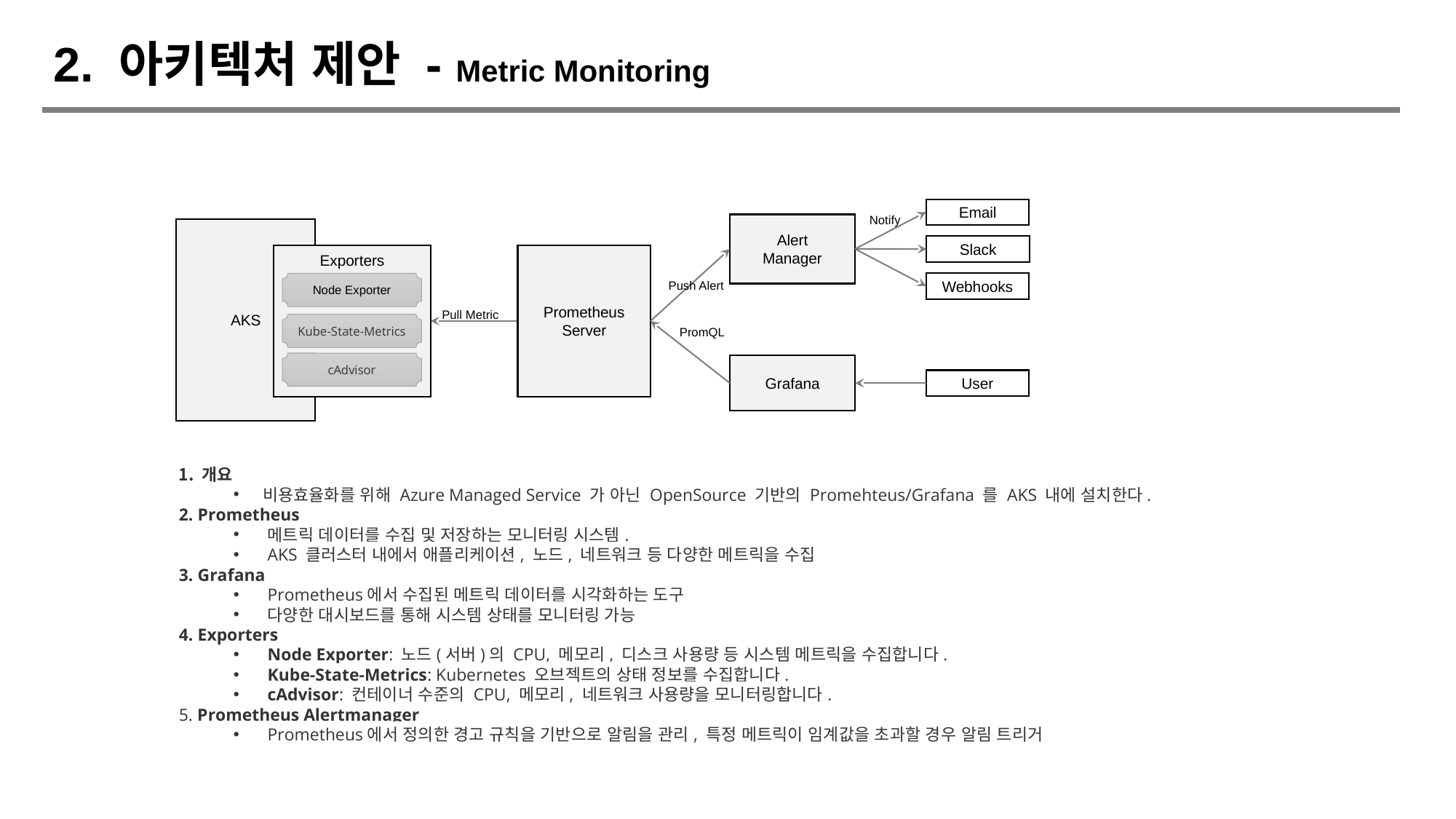

# 2. 아키텍처 제안 - Metric Monitoring
Email
Notify
Alert
Manager
AKS
Slack
Prometheus
Server
Exporters
Push Alert
Webhooks
Node Exporter
Pull Metric
Kube-State-Metrics
PromQL
cAdvisor
Grafana
User
 개요
 비용효율화를 위해 Azure Managed Service 가 아닌 OpenSource 기반의 Promehteus/Grafana 를 AKS 내에 설치한다.
2. Prometheus
메트릭 데이터를 수집 및 저장하는 모니터링 시스템.
AKS 클러스터 내에서 애플리케이션, 노드, 네트워크 등 다양한 메트릭을 수집
3. Grafana
Prometheus에서 수집된 메트릭 데이터를 시각화하는 도구
다양한 대시보드를 통해 시스템 상태를 모니터링 가능
4. Exporters
Node Exporter: 노드(서버)의 CPU, 메모리, 디스크 사용량 등 시스템 메트릭을 수집합니다.
Kube-State-Metrics: Kubernetes 오브젝트의 상태 정보를 수집합니다.
cAdvisor: 컨테이너 수준의 CPU, 메모리, 네트워크 사용량을 모니터링합니다.
5. Prometheus Alertmanager
Prometheus에서 정의한 경고 규칙을 기반으로 알림을 관리, 특정 메트릭이 임계값을 초과할 경우 알림 트리거